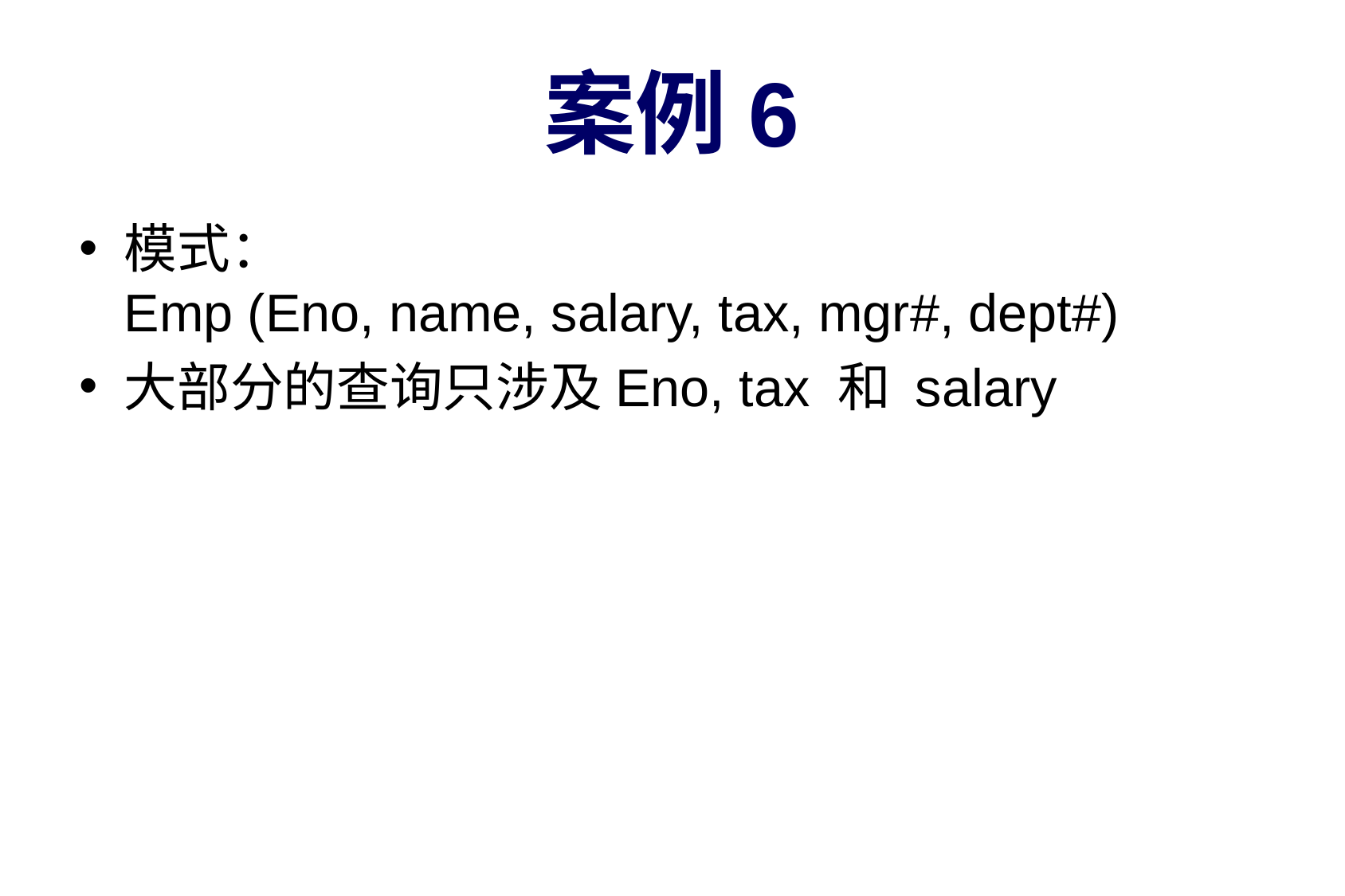

# 案例6
模式：
Emp (Eno, name, salary, tax, mgr#, dept#)
大部分的查询只涉及Eno, tax 和 salary